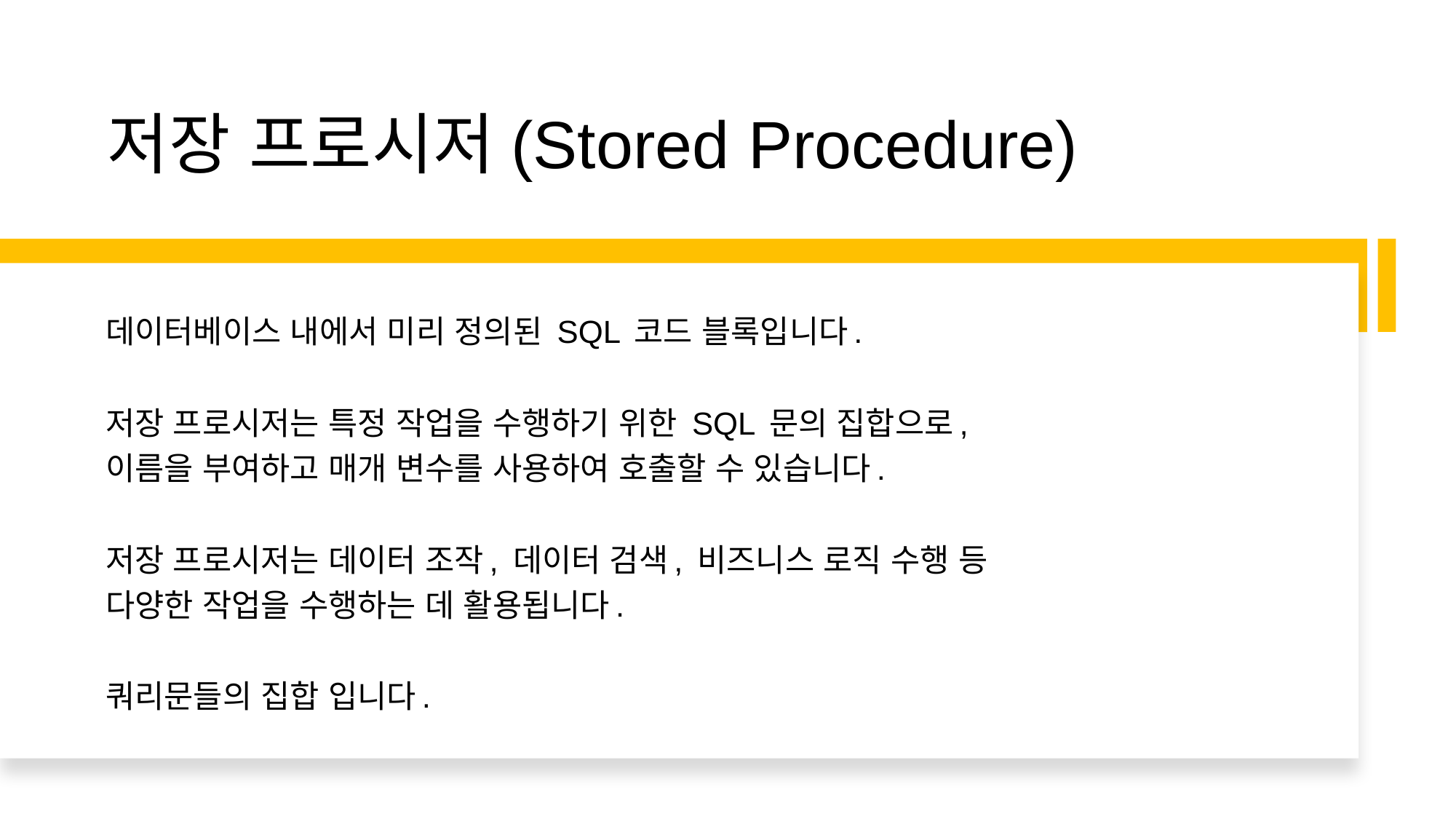

# 저장 프로시저(Stored Procedure)
데이터베이스 내에서 미리 정의된 SQL 코드 블록입니다.

저장 프로시저는 특정 작업을 수행하기 위한 SQL 문의 집합으로,
이름을 부여하고 매개 변수를 사용하여 호출할 수 있습니다.

저장 프로시저는 데이터 조작, 데이터 검색, 비즈니스 로직 수행 등
다양한 작업을 수행하는 데 활용됩니다.

쿼리문들의 집합 입니다.